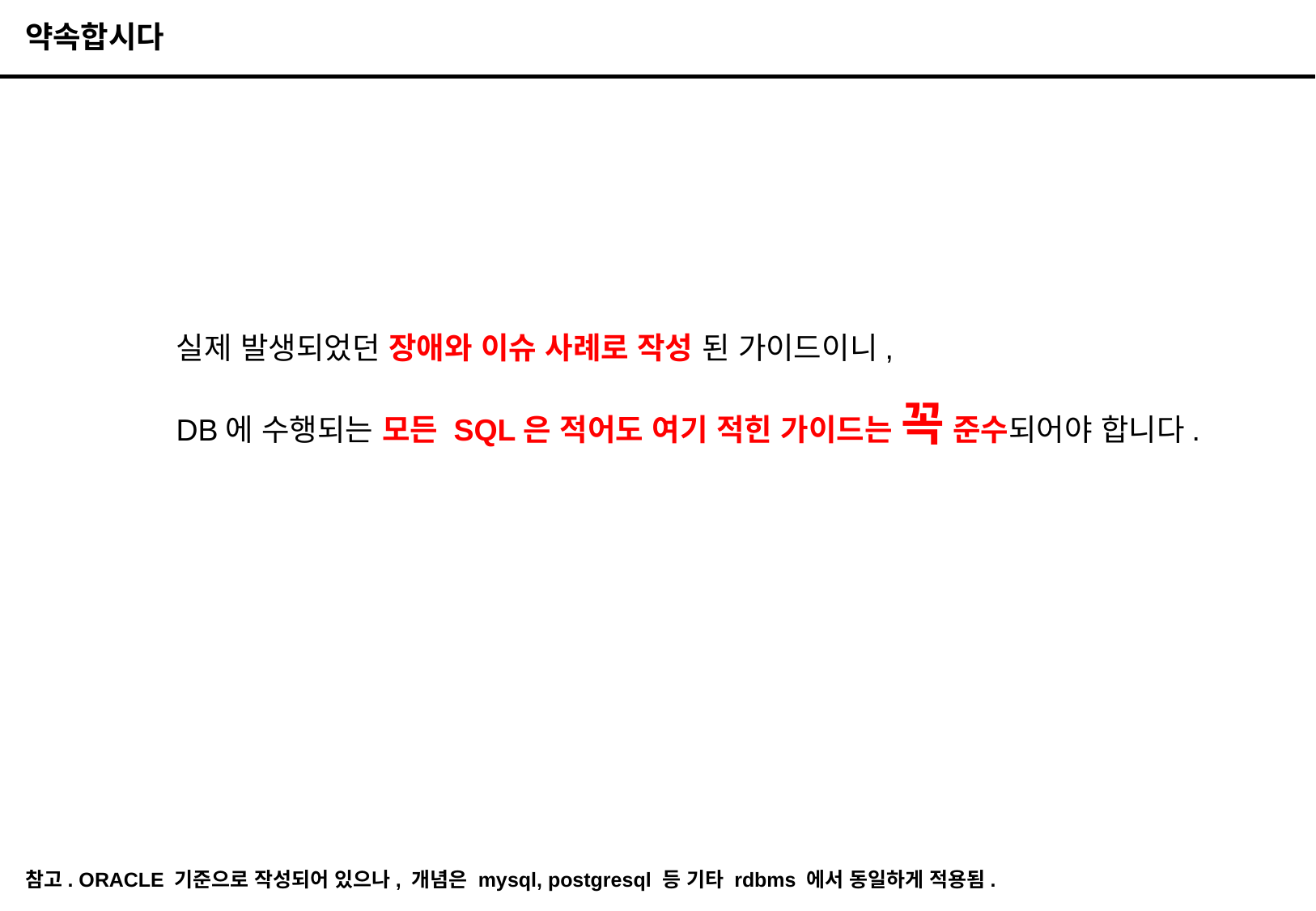

약속합시다
실제 발생되었던 장애와 이슈 사례로 작성 된 가이드이니,
DB에 수행되는 모든 SQL은 적어도 여기 적힌 가이드는 꼭 준수되어야 합니다.
참고. ORACLE 기준으로 작성되어 있으나, 개념은 mysql, postgresql 등 기타 rdbms 에서 동일하게 적용됨.